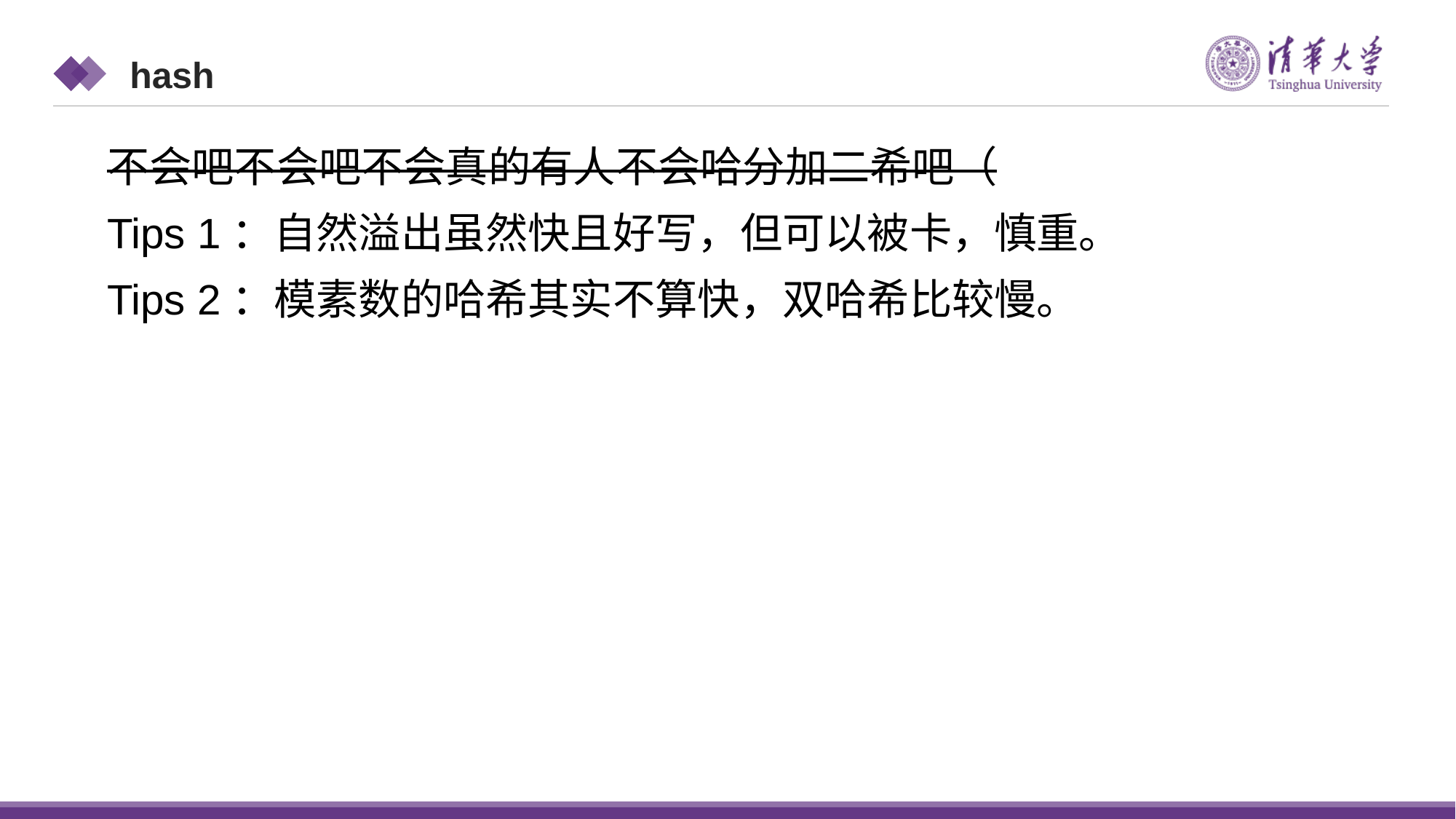

hash
不会吧不会吧不会真的有人不会哈分加二希吧（
Tips 1：自然溢出虽然快且好写，但可以被卡，慎重。
Tips 2：模素数的哈希其实不算快，双哈希比较慢。